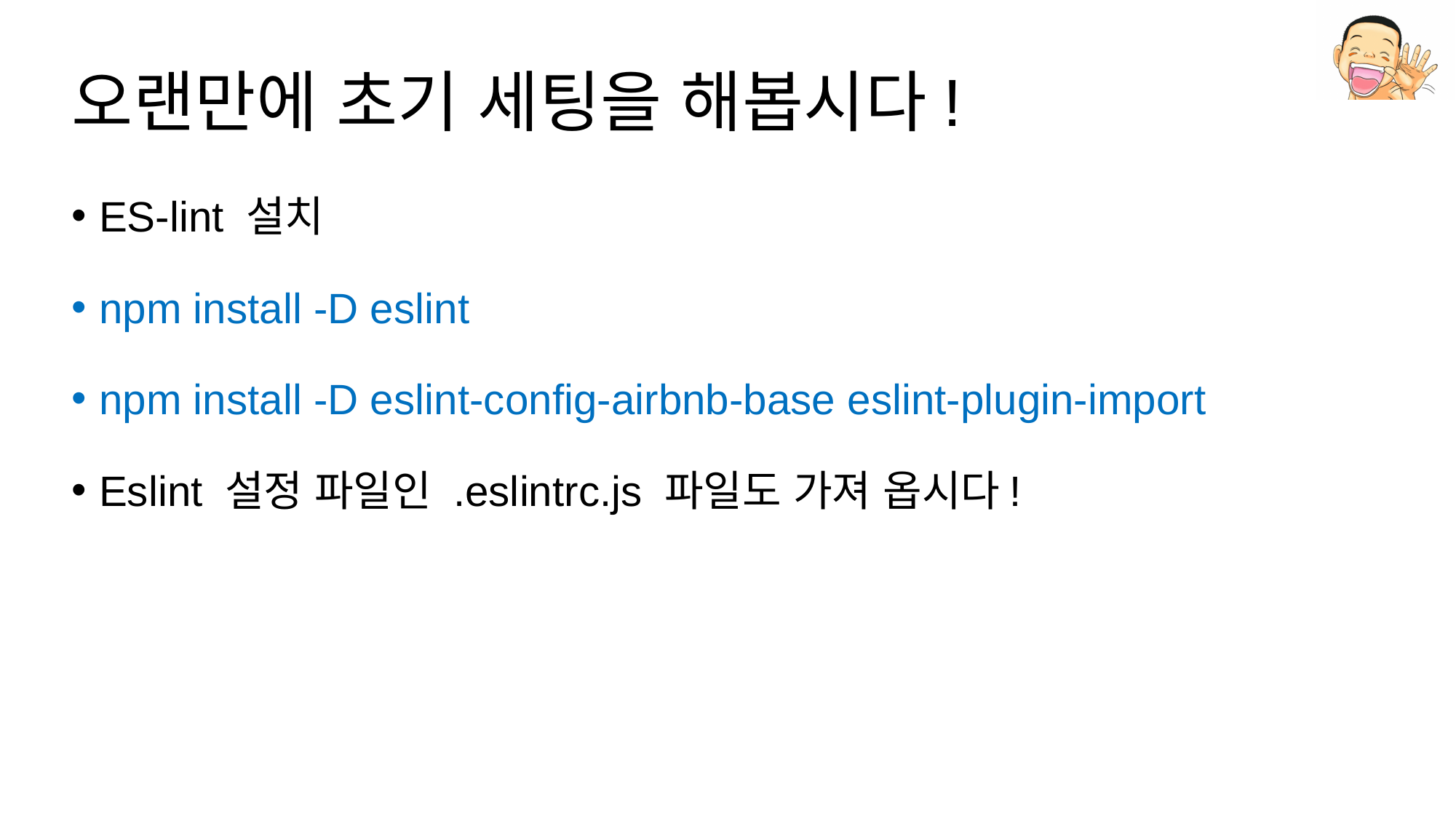

# 오랜만에 초기 세팅을 해봅시다!
ES-lint 설치
npm install -D eslint
npm install -D eslint-config-airbnb-base eslint-plugin-import
Eslint 설정 파일인 .eslintrc.js 파일도 가져 옵시다!